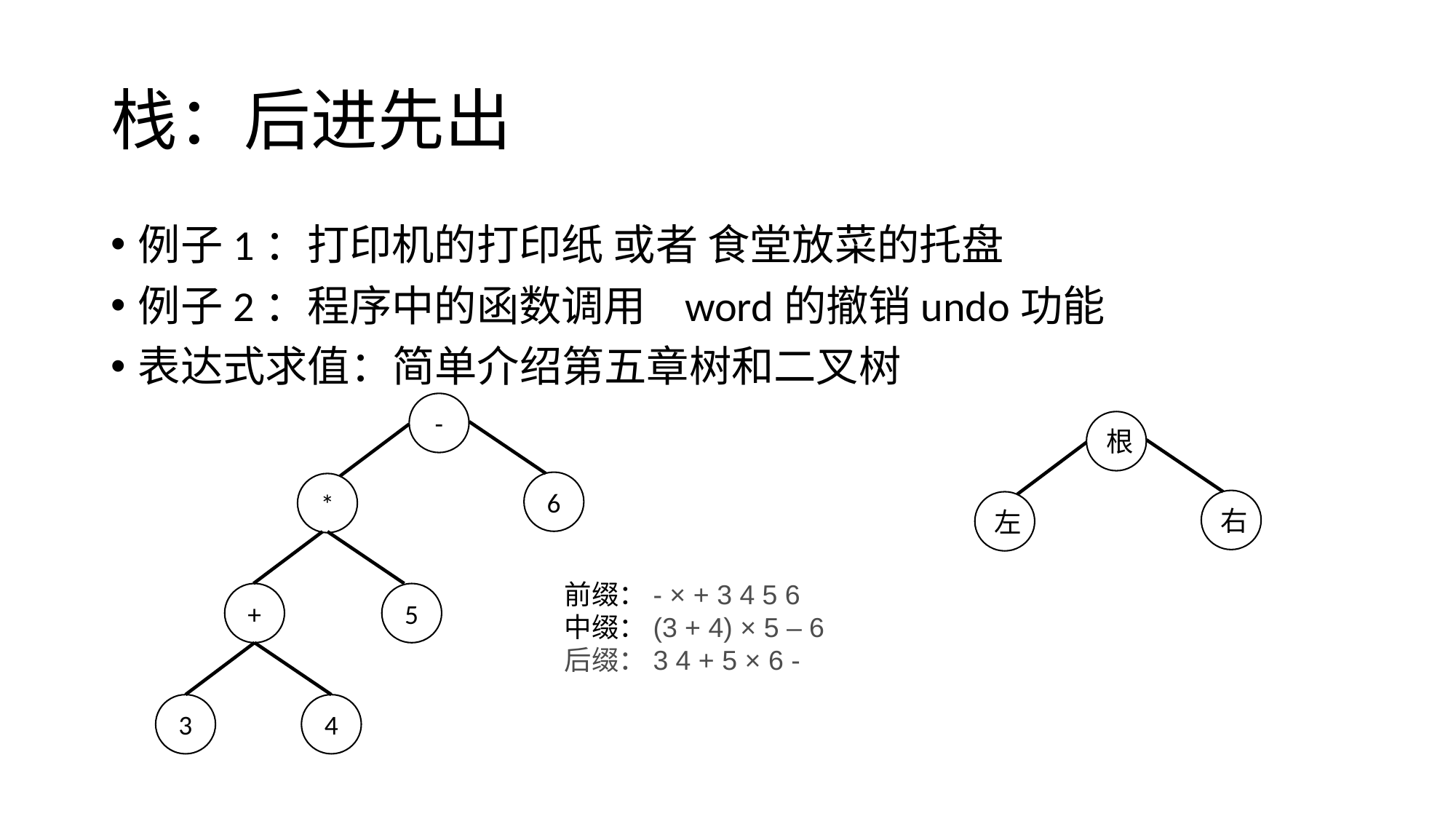

# 栈：后进先出
例子1：打印机的打印纸 或者 食堂放菜的托盘
例子2：程序中的函数调用   word的撤销undo功能
表达式求值：简单介绍第五章树和二叉树

-
根
6
*
右
左
前缀：- × + 3 4 5 6
中缀：(3 + 4) × 5 – 6
后缀：3 4 + 5 × 6 -
+
5
3
4